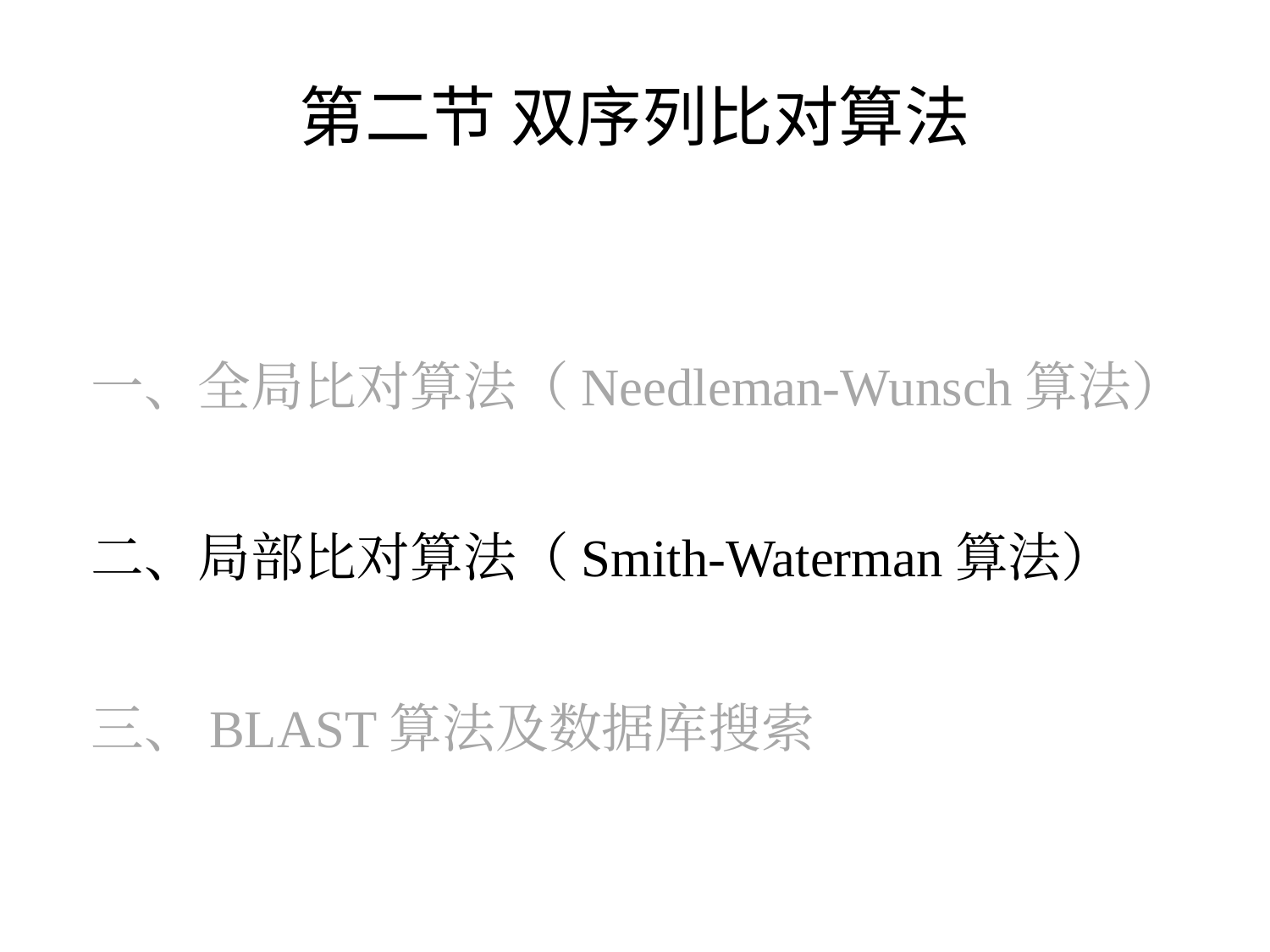

# 第二节 双序列比对算法
一、全局比对算法（Needleman-Wunsch算法）
二、局部比对算法（Smith-Waterman算法）
三、BLAST算法及数据库搜索

40